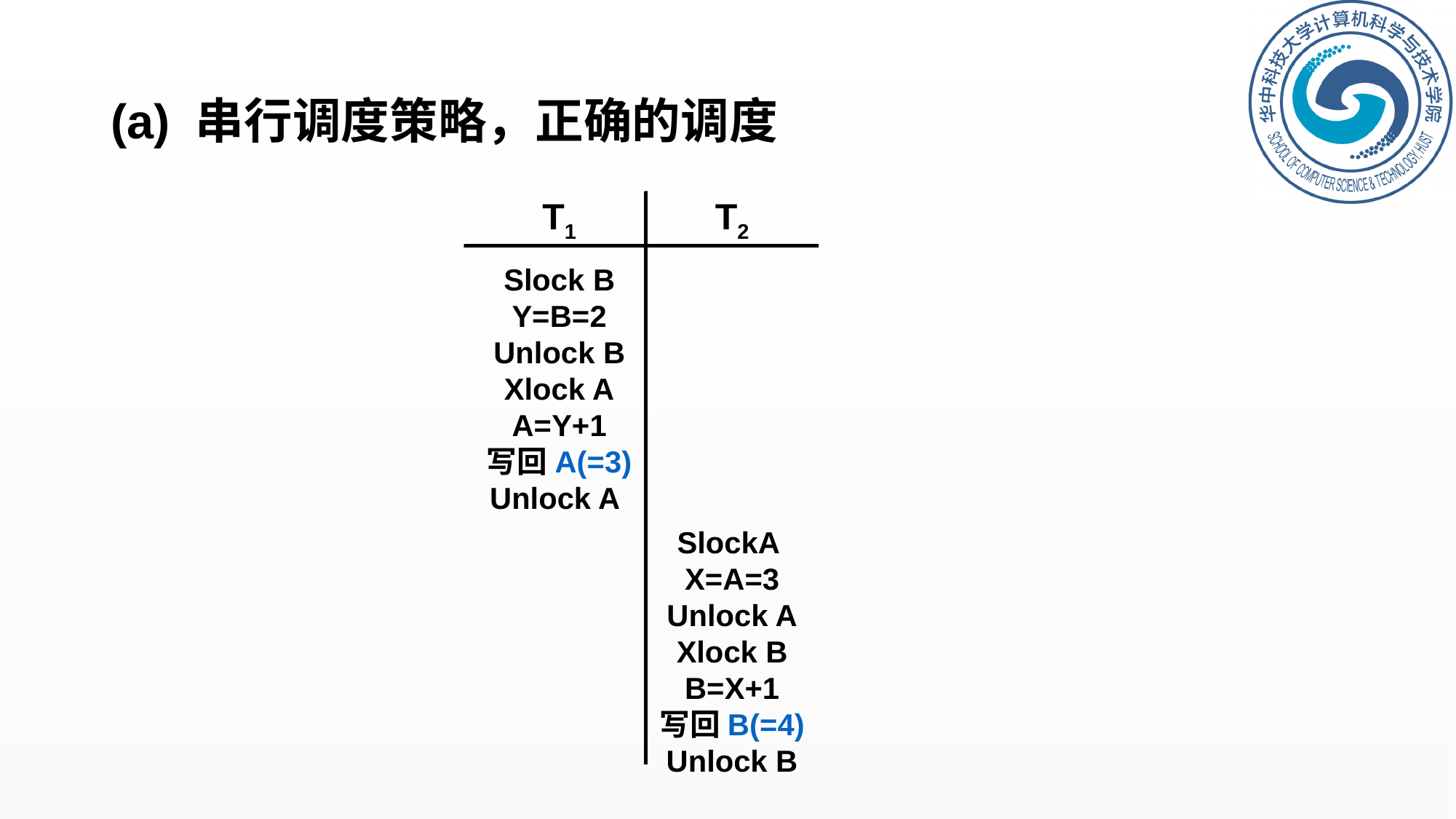

# (a) 串行调度策略，正确的调度
T1

T2

SlockA
X=A=3
Unlock A
Xlock B
B=X+1
写回B(=4)
Unlock B

Slock B
Y=B=2
Unlock B
Xlock A
A=Y+1
写回A(=3)
Unlock A